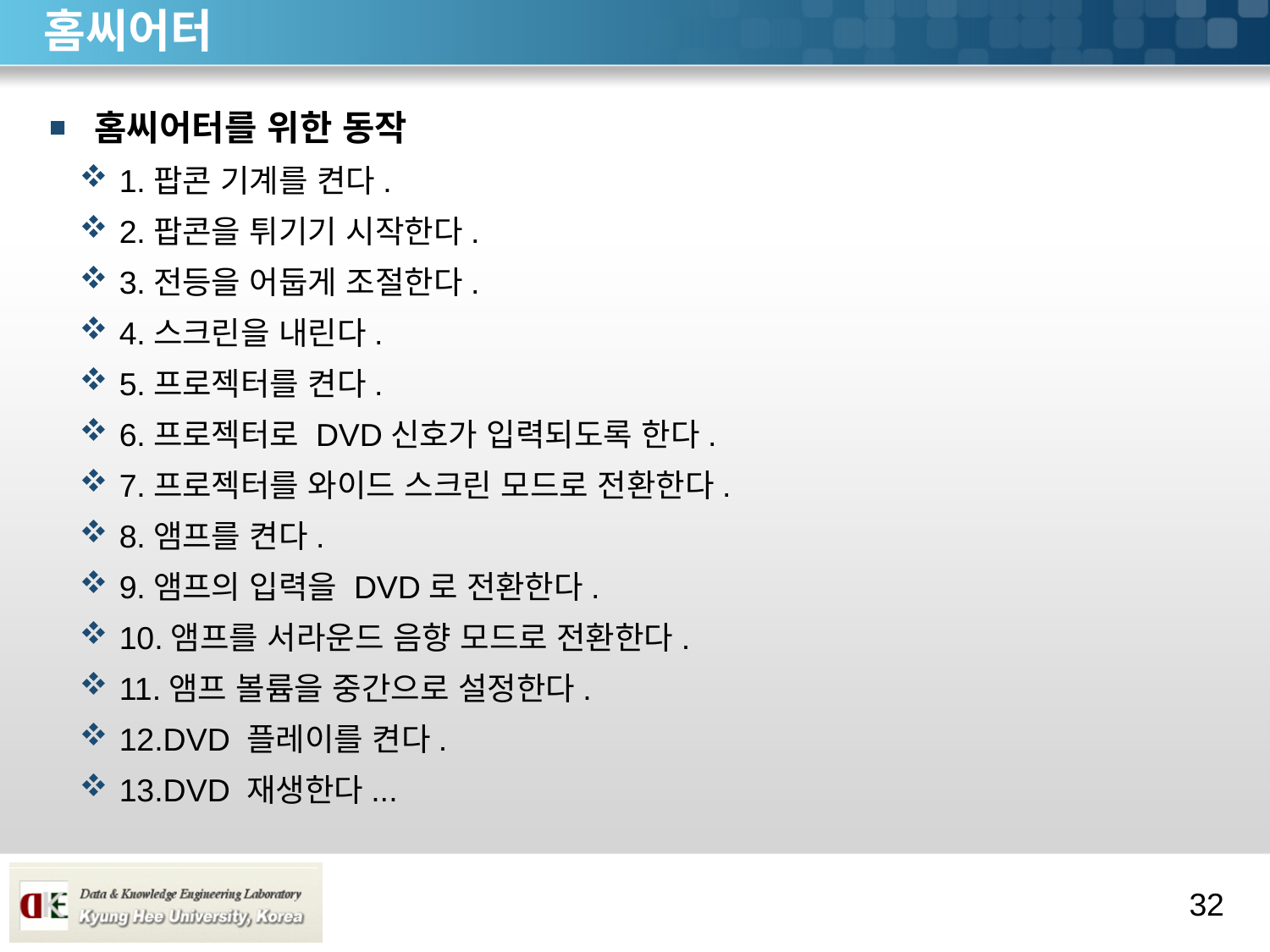

# 홈씨어터
홈씨어터를 위한 동작
1.팝콘 기계를 켠다.
2.팝콘을 튀기기 시작한다.
3.전등을 어둡게 조절한다.
4.스크린을 내린다.
5.프로젝터를 켠다.
6.프로젝터로 DVD신호가 입력되도록 한다.
7.프로젝터를 와이드 스크린 모드로 전환한다.
8.앰프를 켠다.
9.앰프의 입력을 DVD로 전환한다.
10.앰프를 서라운드 음향 모드로 전환한다.
11.앰프 볼륨을 중간으로 설정한다.
12.DVD 플레이를 켠다.
13.DVD 재생한다...